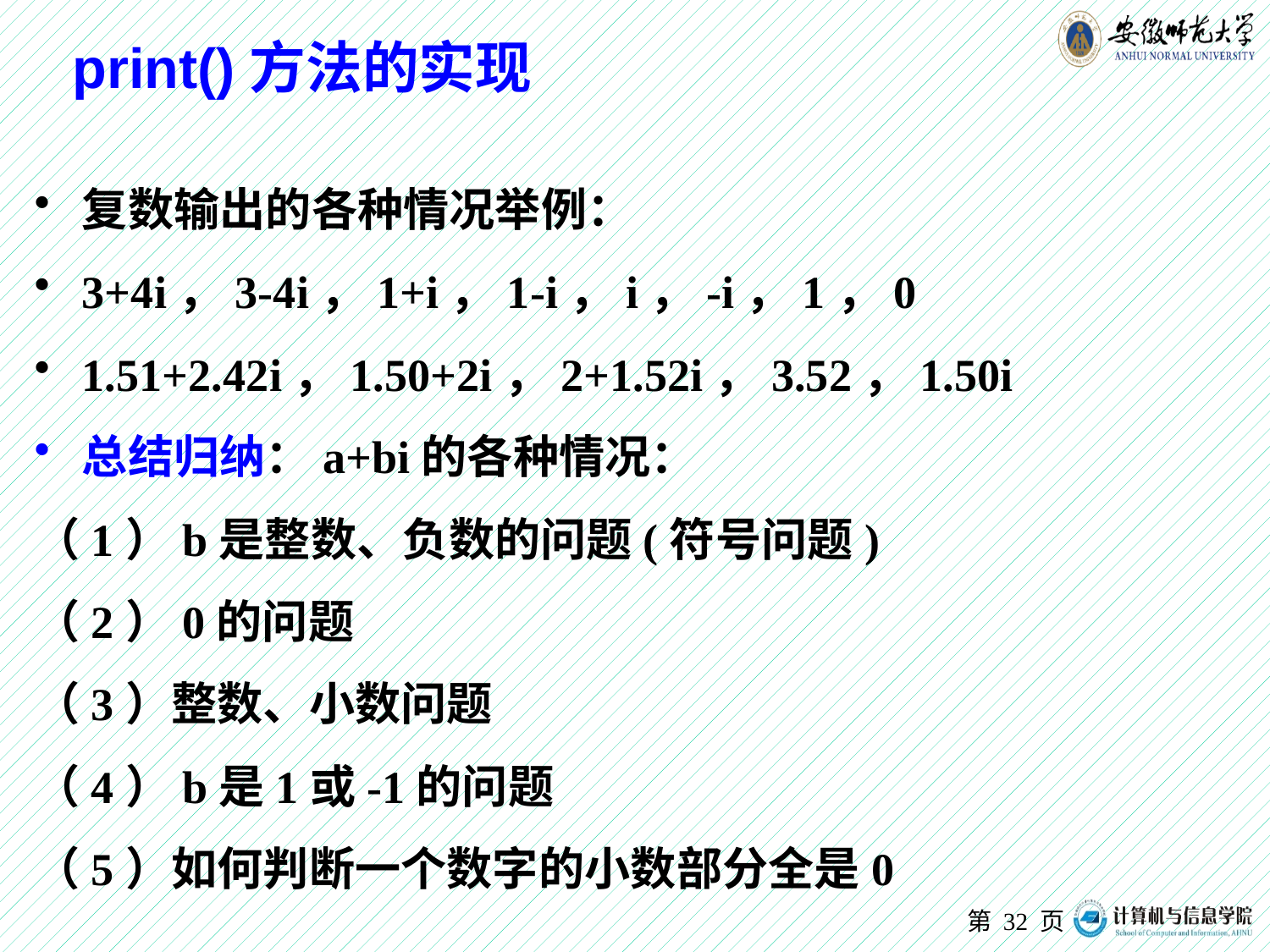

print()方法的实现
复数输出的各种情况举例：
3+4i，3-4i，1+i，1-i，i，-i，1，0
1.51+2.42i，1.50+2i，2+1.52i，3.52，1.50i
总结归纳：a+bi的各种情况：
（1）b是整数、负数的问题(符号问题)
（2）0的问题
（3）整数、小数问题
（4）b是1或-1的问题
（5）如何判断一个数字的小数部分全是0
第 32 页